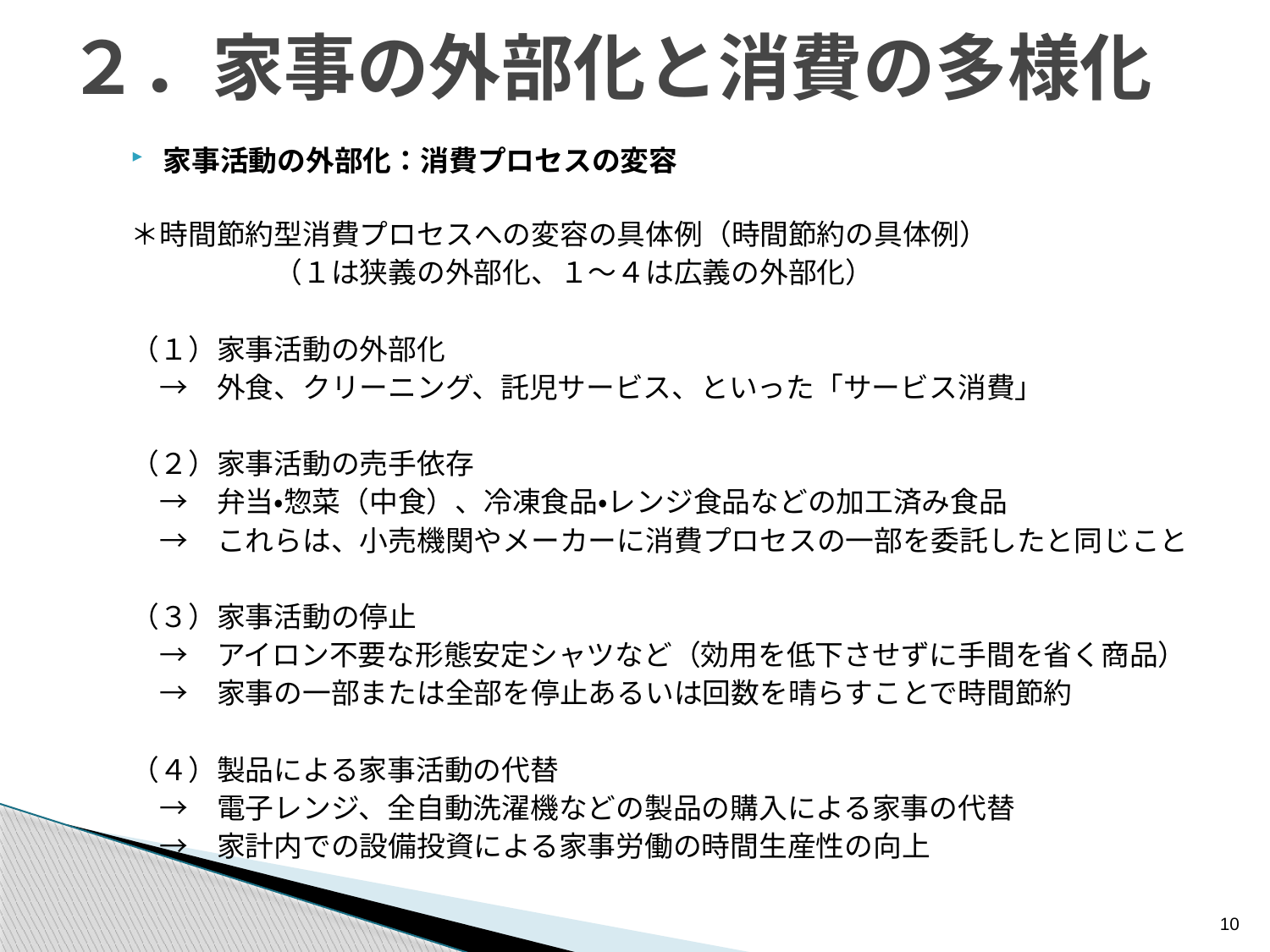

# ２．家事の外部化と消費の多様化
家事活動の外部化：消費プロセスの変容

＊時間節約型消費プロセスへの変容の具体例（時間節約の具体例）
　　　　　（１は狭義の外部化、１～４は広義の外部化）

（１）家事活動の外部化
　→　外食、クリーニング、託児サービス、といった「サービス消費」

（２）家事活動の売手依存
　→　弁当・惣菜（中食）、冷凍食品・レンジ食品などの加工済み食品
　→　これらは、小売機関やメーカーに消費プロセスの一部を委託したと同じこと

（３）家事活動の停止
　→　アイロン不要な形態安定シャツなど（効用を低下させずに手間を省く商品）
　→　家事の一部または全部を停止あるいは回数を晴らすことで時間節約

（４）製品による家事活動の代替
　→　電子レンジ、全自動洗濯機などの製品の購入による家事の代替
　→　家計内での設備投資による家事労働の時間生産性の向上

10